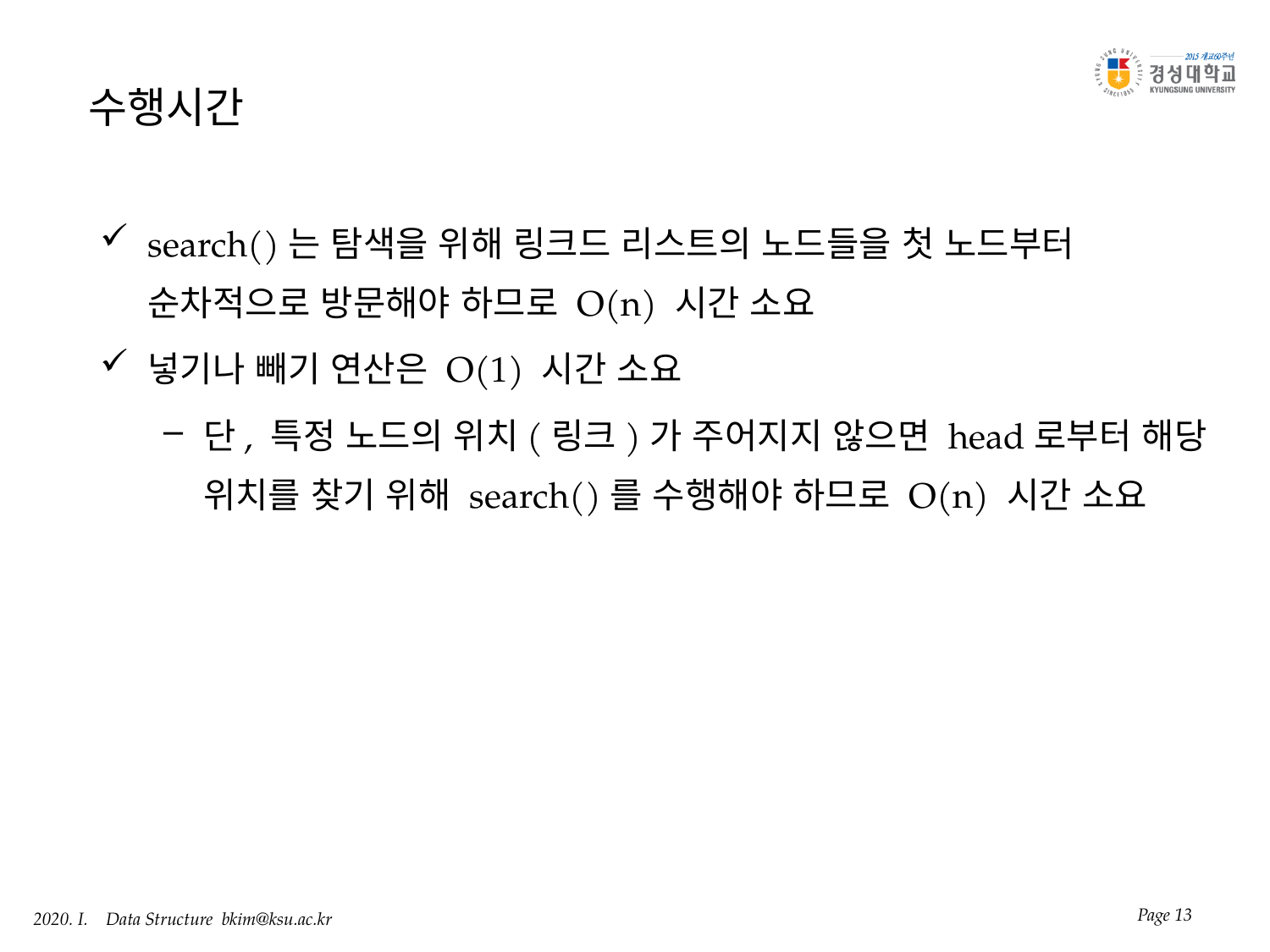

# 수행시간
search()는 탐색을 위해 링크드 리스트의 노드들을 첫 노드부터 순차적으로 방문해야 하므로 O(n) 시간 소요
넣기나 빼기 연산은 O(1) 시간 소요
단, 특정 노드의 위치(링크)가 주어지지 않으면 head로부터 해당 위치를 찾기 위해 search()를 수행해야 하므로 O(n) 시간 소요
Page 13